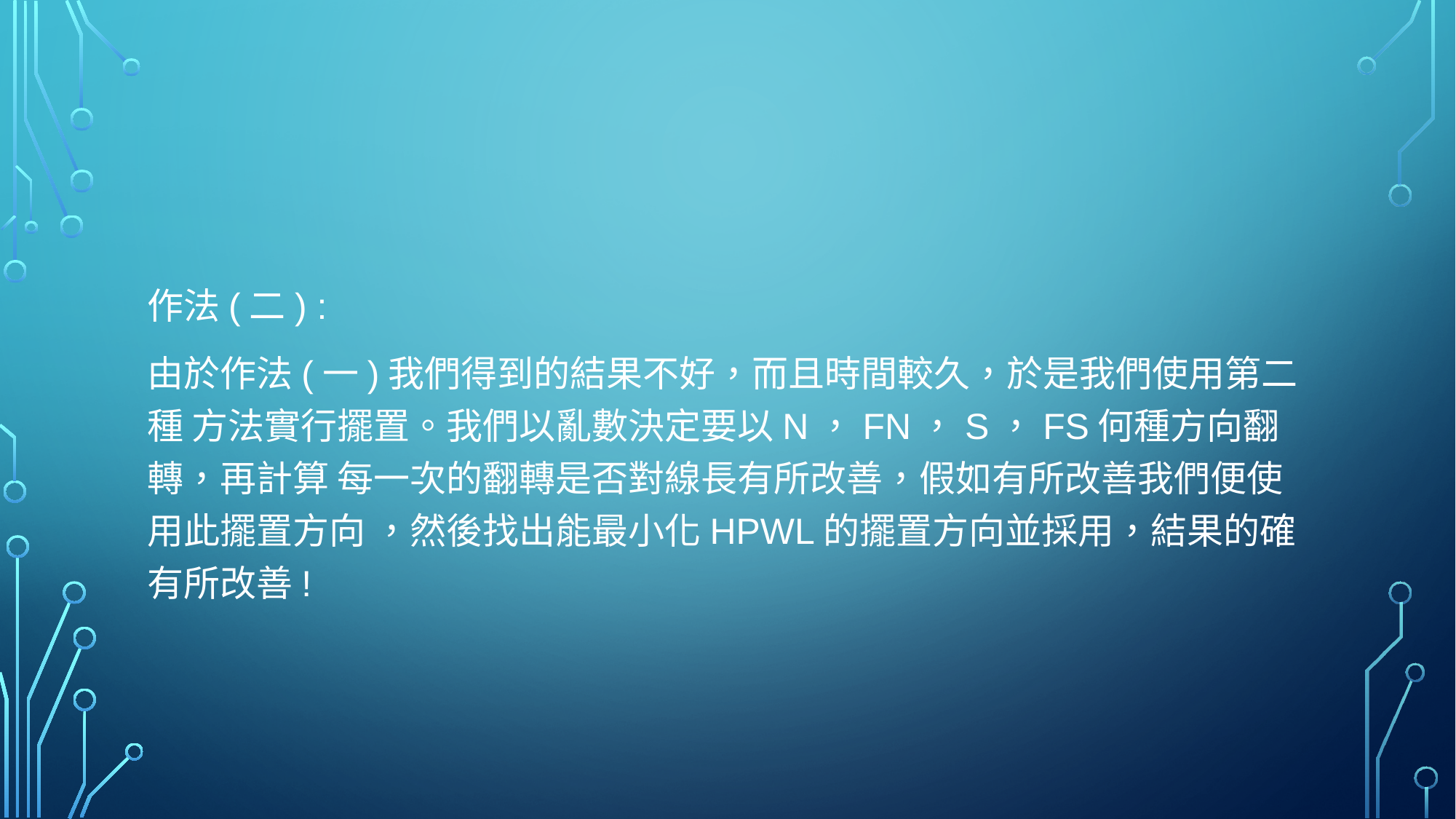

#
作法(二) :
由於作法(一)我們得到的結果不好，而且時間較久，於是我們使用第二種 方法實行擺置。我們以亂數決定要以N，FN，S，FS何種方向翻轉，再計算 每一次的翻轉是否對線長有所改善，假如有所改善我們便使用此擺置方向 ，然後找出能最小化HPWL的擺置方向並採用，結果的確有所改善!